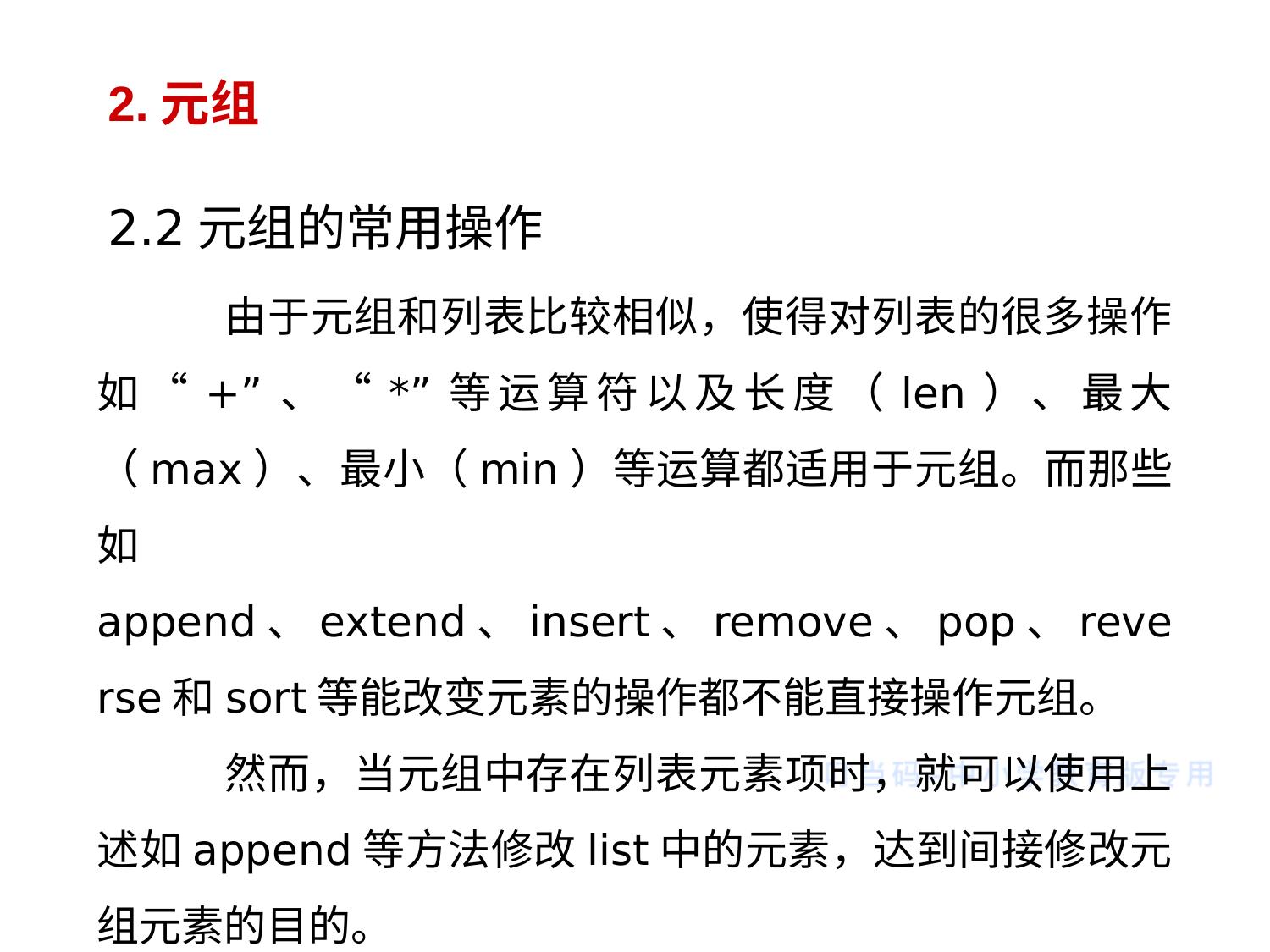

2.元组
2.2元组的常用操作
	由于元组和列表比较相似，使得对列表的很多操作如“+”、“*”等运算符以及长度（len）、最大（max）、最小（min）等运算都适用于元组。而那些如append、extend、insert、remove、pop、reverse和sort等能改变元素的操作都不能直接操作元组。
	然而，当元组中存在列表元素项时，就可以使用上述如append等方法修改list中的元素，达到间接修改元组元素的目的。